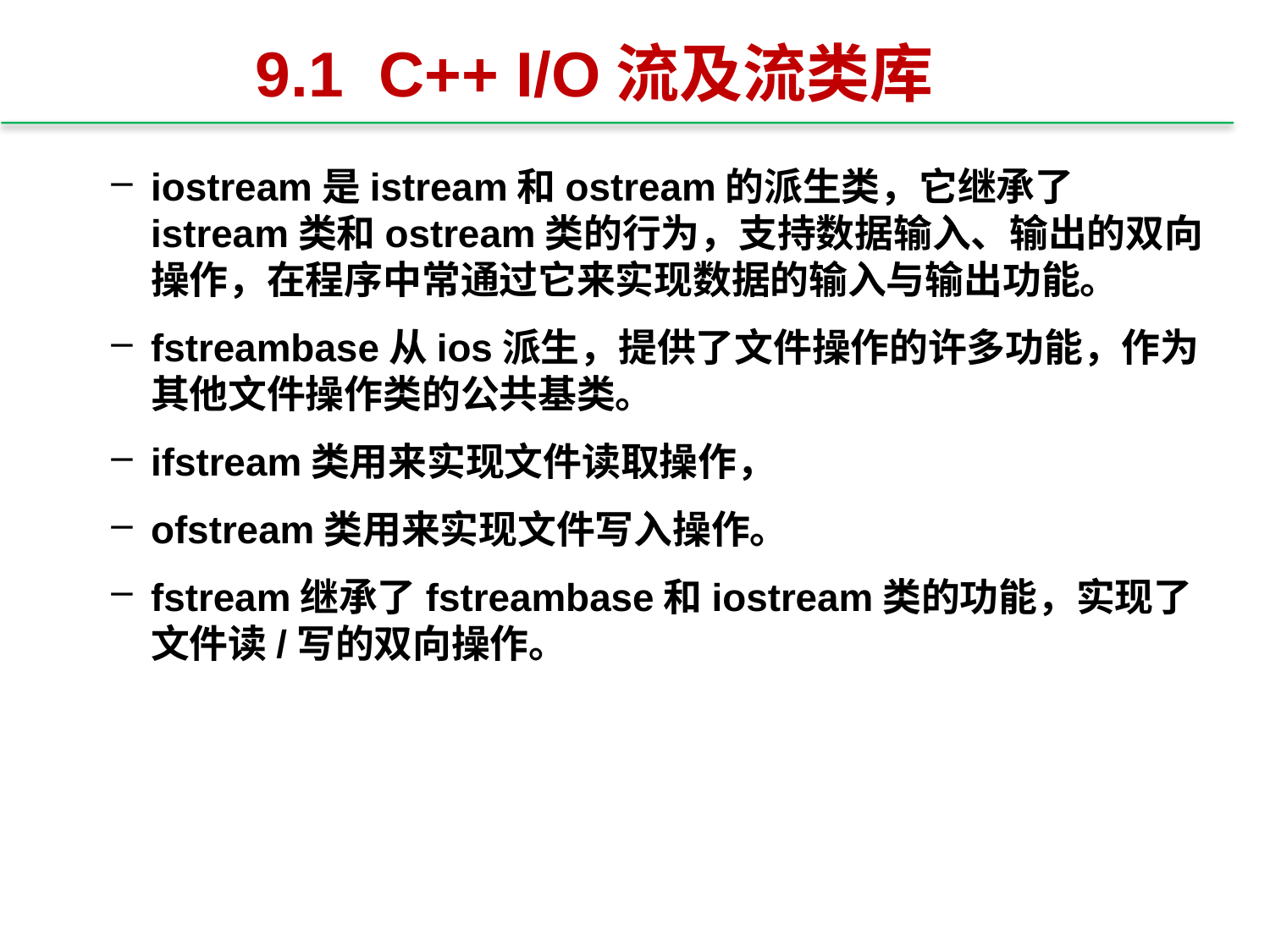

# 9.1  C++ I/O流及流类库
iostream是istream和ostream的派生类，它继承了istream类和ostream类的行为，支持数据输入、输出的双向操作，在程序中常通过它来实现数据的输入与输出功能。
fstreambase从ios派生，提供了文件操作的许多功能，作为其他文件操作类的公共基类。
ifstream类用来实现文件读取操作，
ofstream类用来实现文件写入操作。
fstream继承了fstreambase和iostream类的功能，实现了文件读/写的双向操作。